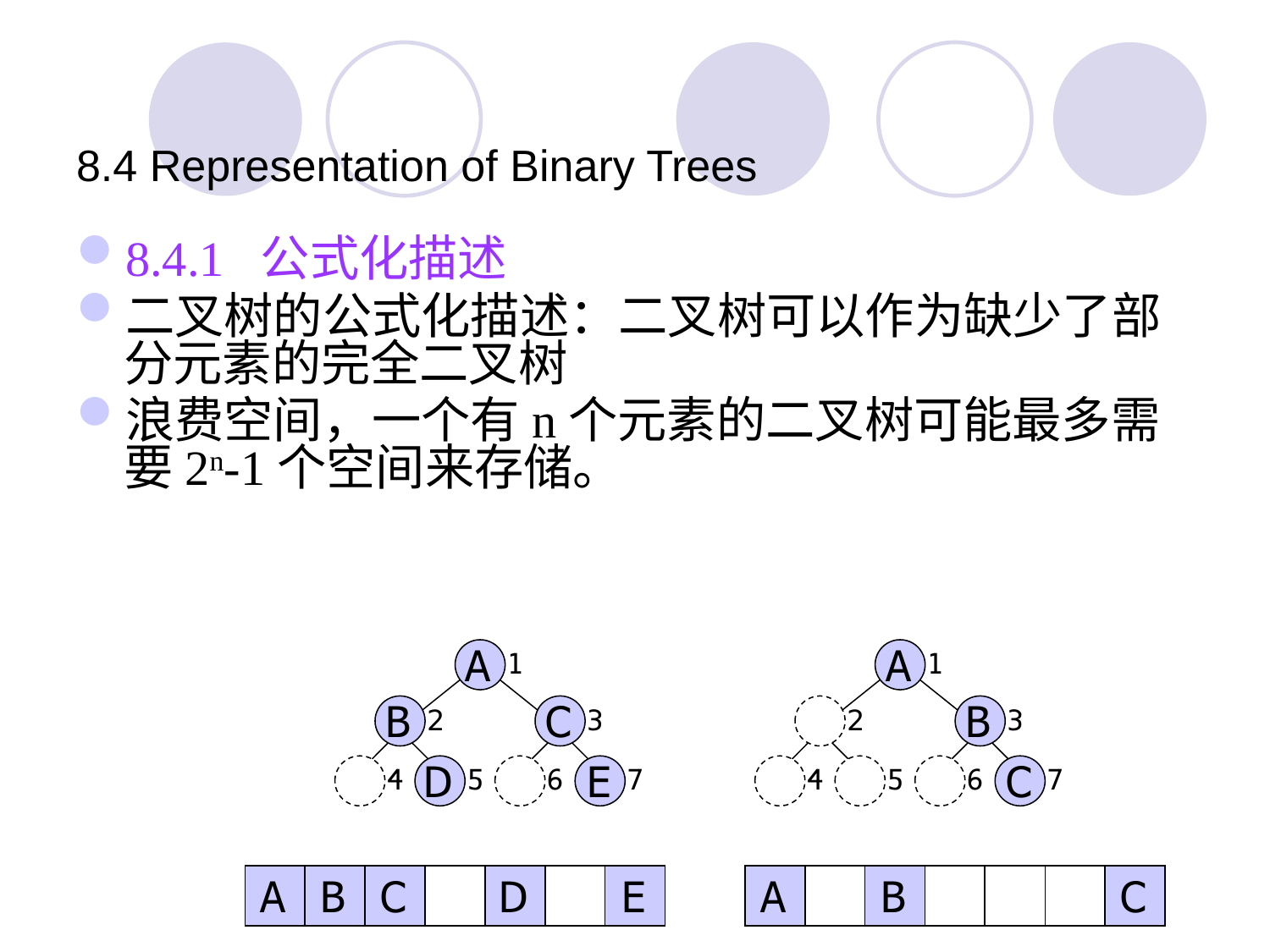

8.4 Representation of Binary Trees
23

8.4.1  公式化描述
二叉树的公式化描述：二叉树可以作为缺少了部分元素的完全二叉树
浪费空间，一个有n个元素的二叉树可能最多需要2n-1个空间来存储。
A
1

B
2
C
3

4
D
5

6
E
7
A
1

2
B
3

4

5

6
C
7
A
B
C

D

E
A

B

C